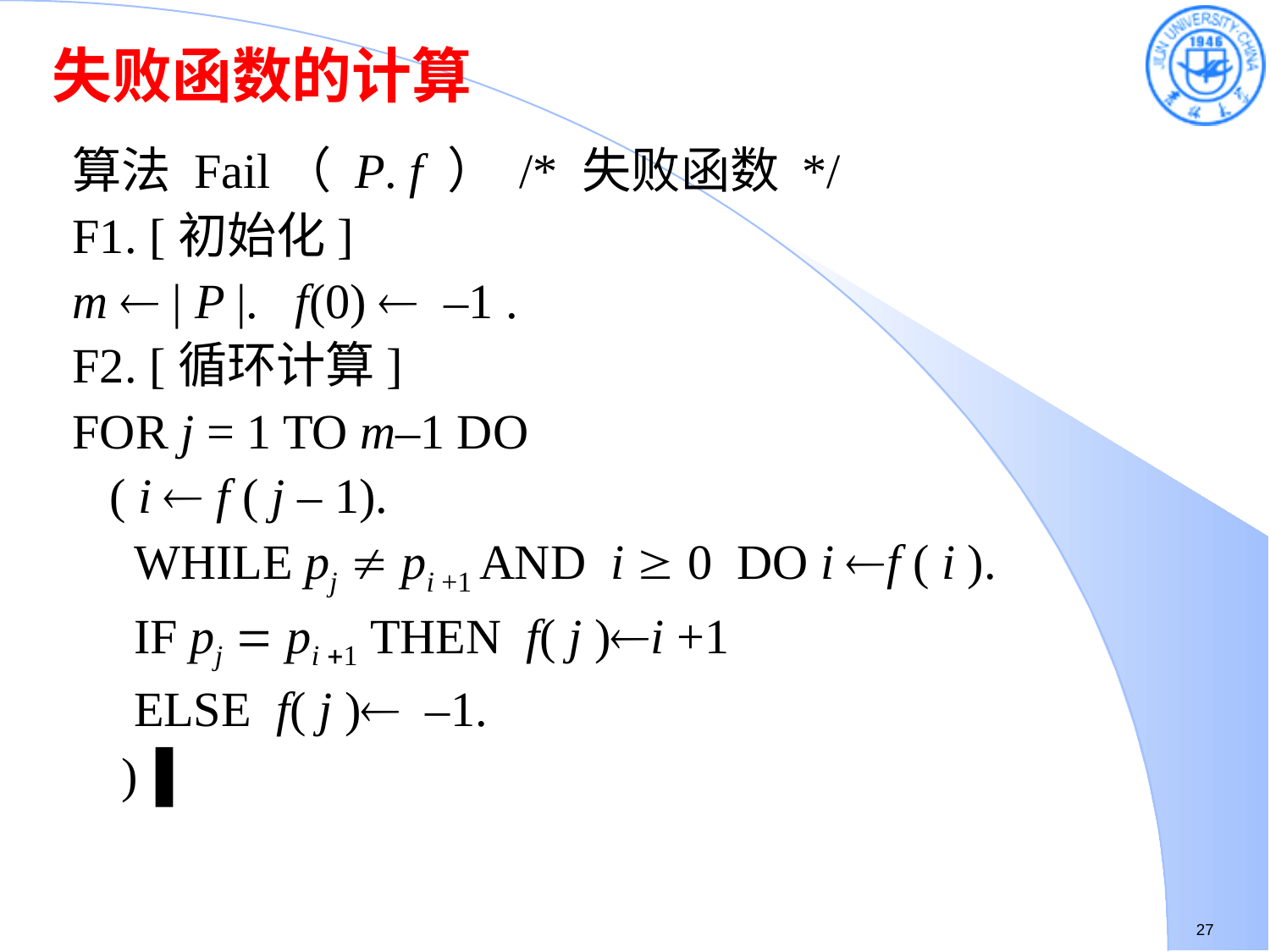

失败函数的计算
算法 Fail（ P. f ） /* 失败函数 */
F1. [初始化]
m ← | P |.   f(0) ←  –1 .
F2. [循环计算]
FOR j = 1 TO m–1 DO
   ( i ← f ( j – 1).
     WHILE pj ≠ pi +1 AND  i ≥ 0  DO i ←f ( i ).
     IF pj = pi +1 THEN  f( j )←i +1
     ELSE  f( j )←  –1.
    )▐